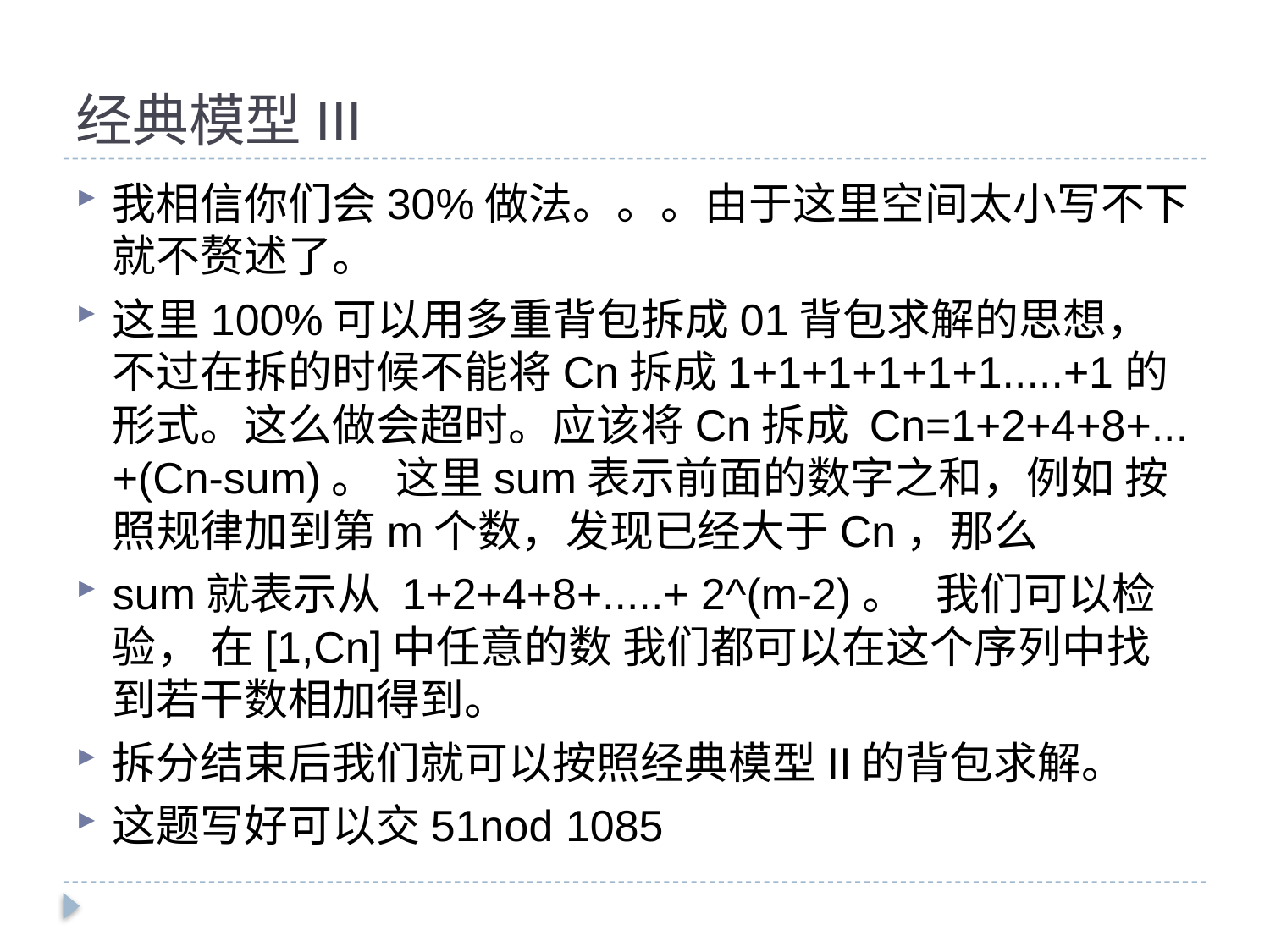

# 经典模型III
我相信你们会30%做法。。。由于这里空间太小写不下就不赘述了。
这里100%可以用多重背包拆成01背包求解的思想，不过在拆的时候不能将Cn拆成1+1+1+1+1+1.....+1的形式。这么做会超时。应该将Cn拆成 Cn=1+2+4+8+...+(Cn-sum)。  这里sum表示前面的数字之和，例如 按照规律加到第m个数，发现已经大于Cn，那么
sum就表示从 1+2+4+8+.....+ 2^(m-2)。   我们可以检验， 在[1,Cn]中任意的数 我们都可以在这个序列中找到若干数相加得到。
拆分结束后我们就可以按照经典模型II的背包求解。
这题写好可以交51nod 1085